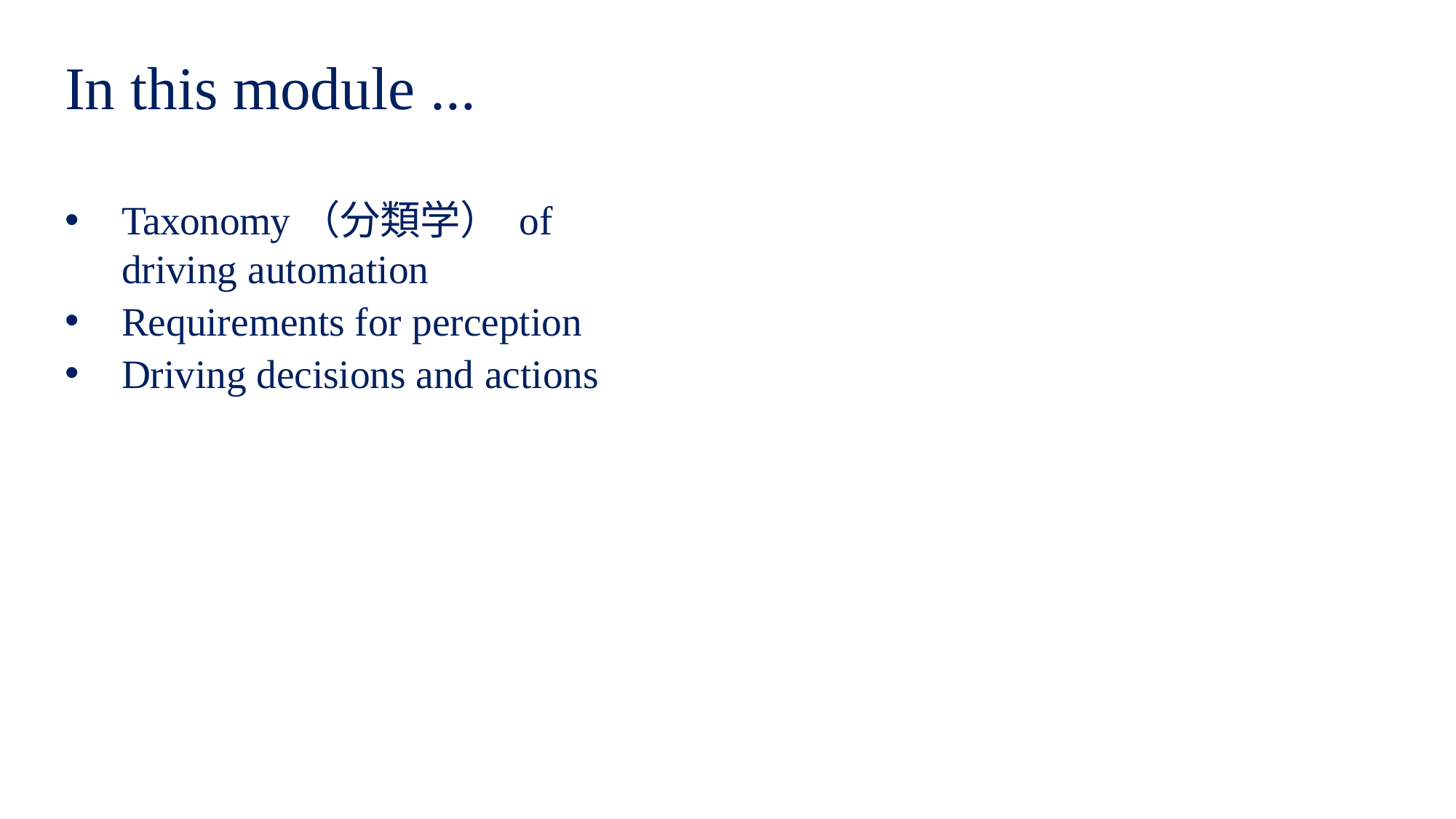

# In this module ...
Taxonomy（分類学） of driving automation
Requirements for perception
Driving decisions and actions